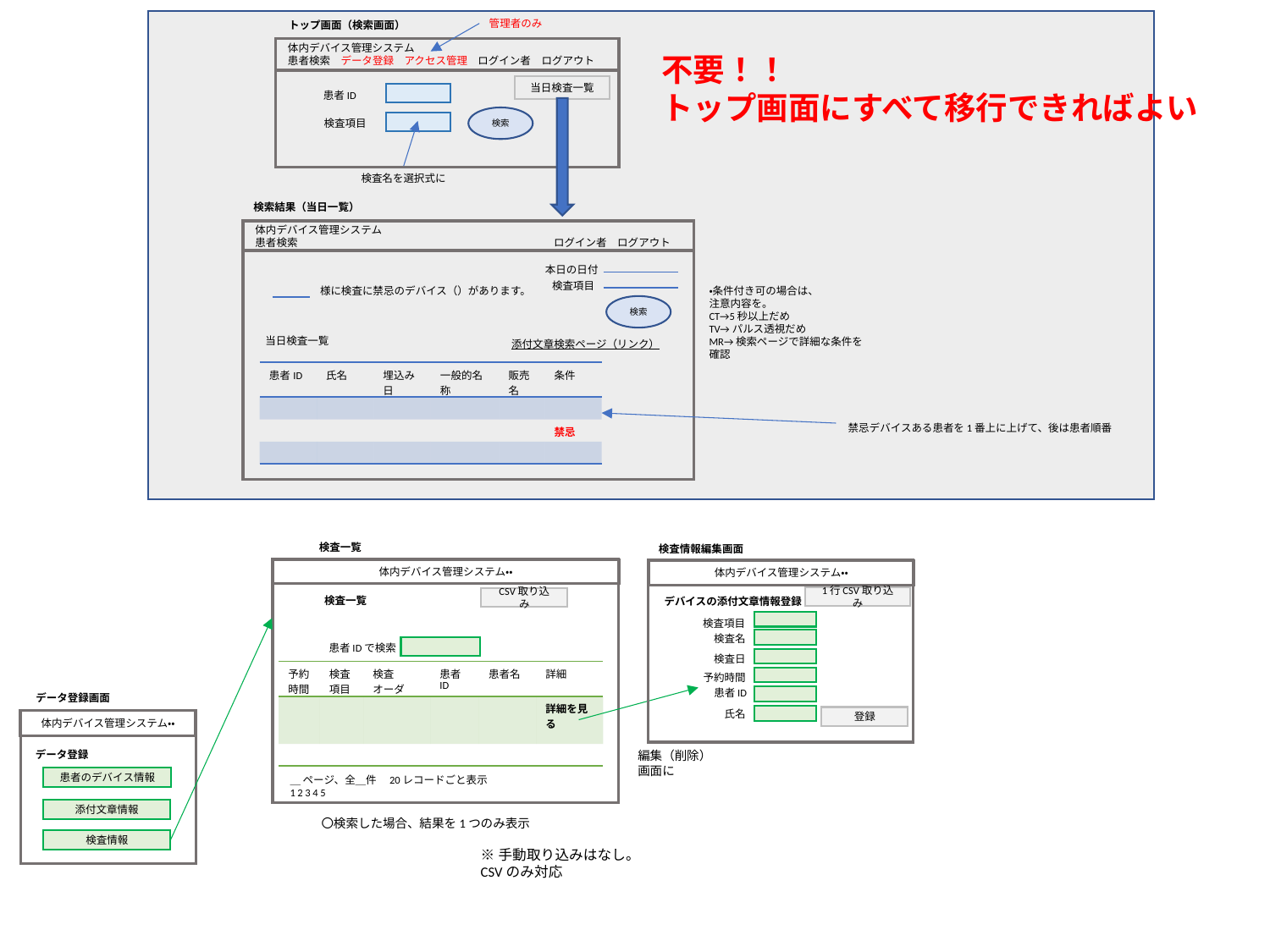

管理者のみ
トップ画面（検索画面）

体内デバイス管理システム
患者検索　データ登録　アクセス管理　ログイン者　ログアウト
患者ID

検索
検査項目

検査名を選択式に
不要！！
トップ画面にすべて移行できればよい
当日検査一覧

検索結果（当日一覧）

体内デバイス管理システム
患者検索　　　　　　　　　                                                                     ログイン者　ログアウト
本日の日付
検査項目
・条件付き可の場合は、
注意内容を。
CT→5秒以上だめ
TV→パルス透視だめ
MR→検索ページで詳細な条件を
確認
 様に検査に禁忌のデバイス（）があります。
検索
当日検査一覧
添付文章検索ページ（リンク）
| 患者ID | 氏名 | 埋込み日 | 一般的名称 | 販売名 | 条件 |
| --- | --- | --- | --- | --- | --- |
|  |  |  |  |  |  |
|  |  |  |  |  | 禁忌 |
|  |  |  |  |  |  |
禁忌デバイスある患者を1番上に上げて、後は患者順番
検査一覧
検査情報編集画面

体内デバイス管理システム・・

体内デバイス管理システム・・
1行CSV取り込み
検査一覧
CSV取り込み
デバイスの添付文章情報登録
検査項目

検査名

患者IDで検索

検査日

| 予約時間 | 検査項目 | 検査 オーダ | 患者ID | 患者名 | 詳細 |
| --- | --- | --- | --- | --- | --- |
|  |  |  |  |  | 詳細を見る |
|  |  |  |  |  |  |
予約時間

患者ID
データ登録画面

氏名

登録

体内デバイス管理システム・・
編集（削除）
画面に
データ登録
＿ ページ、全＿件　20レコードごと表示
1 2 3 4 5
患者のデバイス情報
添付文章情報
〇検索した場合、結果を1つのみ表示
検査情報
※手動取り込みはなし。
CSVのみ対応